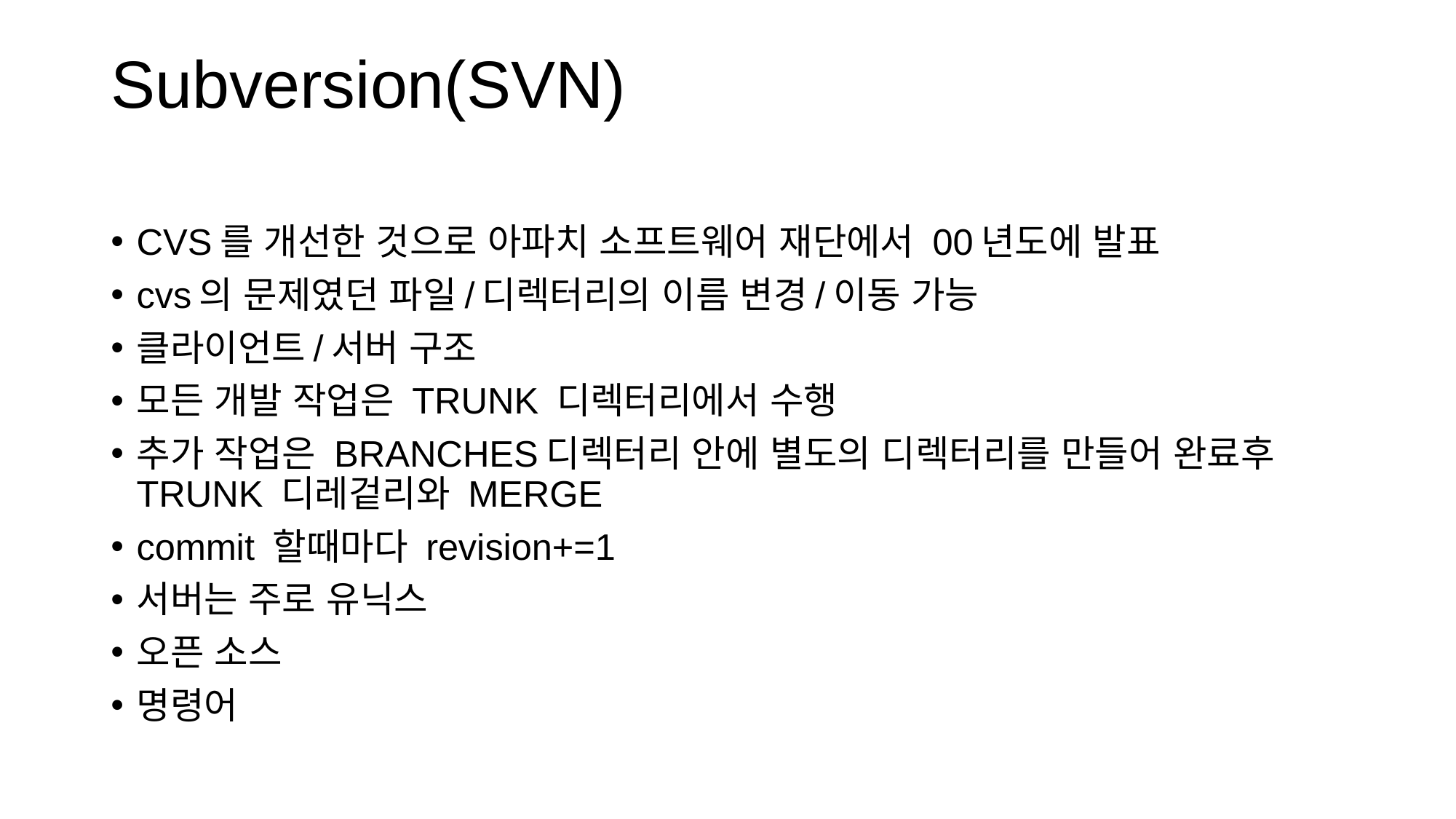

# Subversion(SVN)

CVS를 개선한 것으로 아파치 소프트웨어 재단에서 00년도에 발표
cvs의 문제였던 파일/디렉터리의 이름 변경/이동 가능
클라이언트/서버 구조
모든 개발 작업은 TRUNK 디렉터리에서 수행
추가 작업은 BRANCHES디렉터리 안에 별도의 디렉터리를 만들어 완료후 TRUNK 디레겉리와 MERGE
commit 할때마다 revision+=1
서버는 주로 유닉스
오픈 소스
명령어